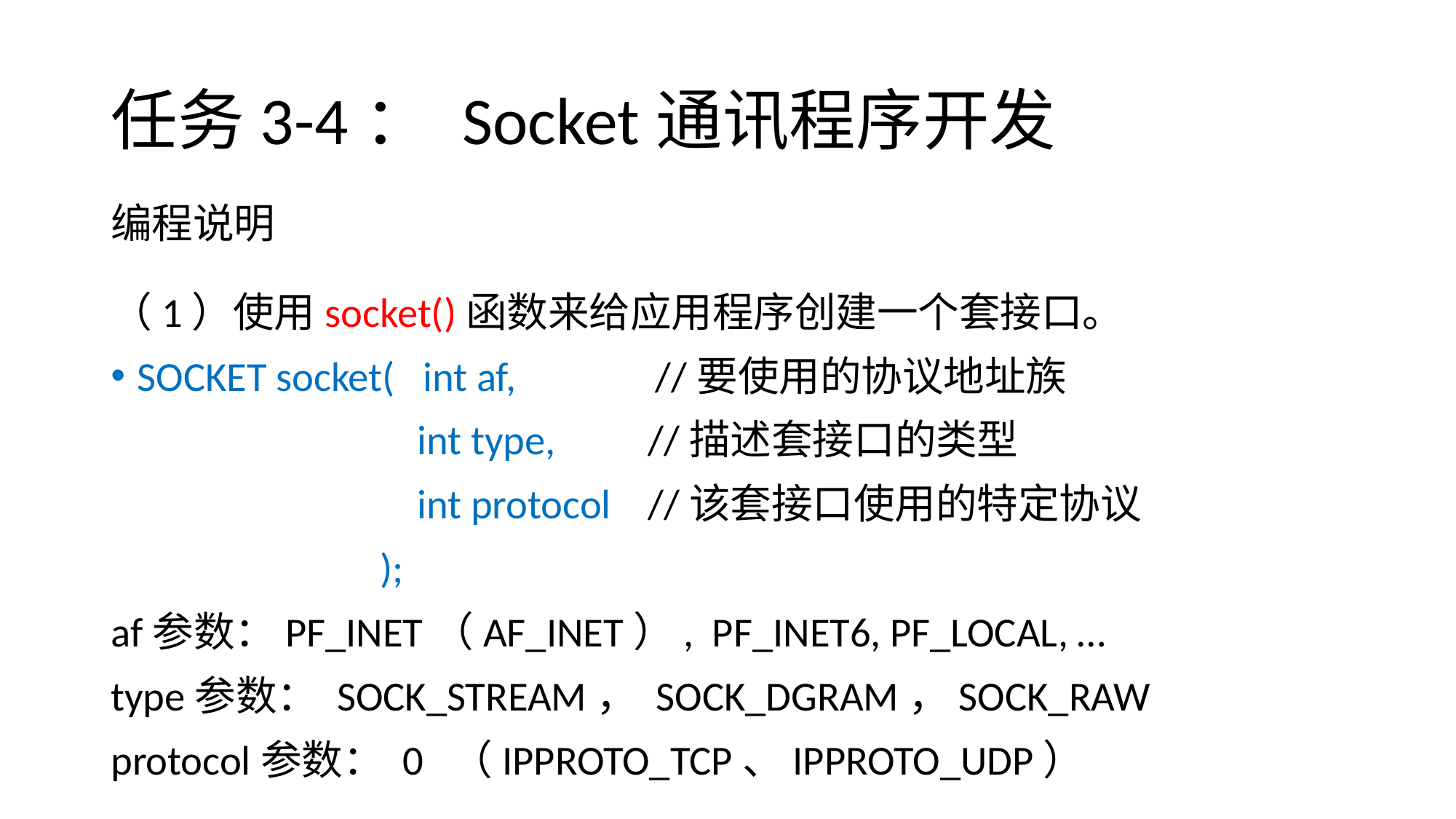

# 任务3-4： Socket通讯程序开发
编程说明
（1）使用socket()函数来给应用程序创建一个套接口。
SOCKET socket(   int af,               //要使用的协议地址族
                                 int type,          //描述套接口的类型
                                 int protocol    //该套接口使用的特定协议
                             );
af参数：PF_INET（AF_INET）,  PF_INET6, PF_LOCAL, …
type参数： SOCK_STREAM， SOCK_DGRAM，SOCK_RAW
protocol参数： 0  （IPPROTO_TCP、IPPROTO_UDP）